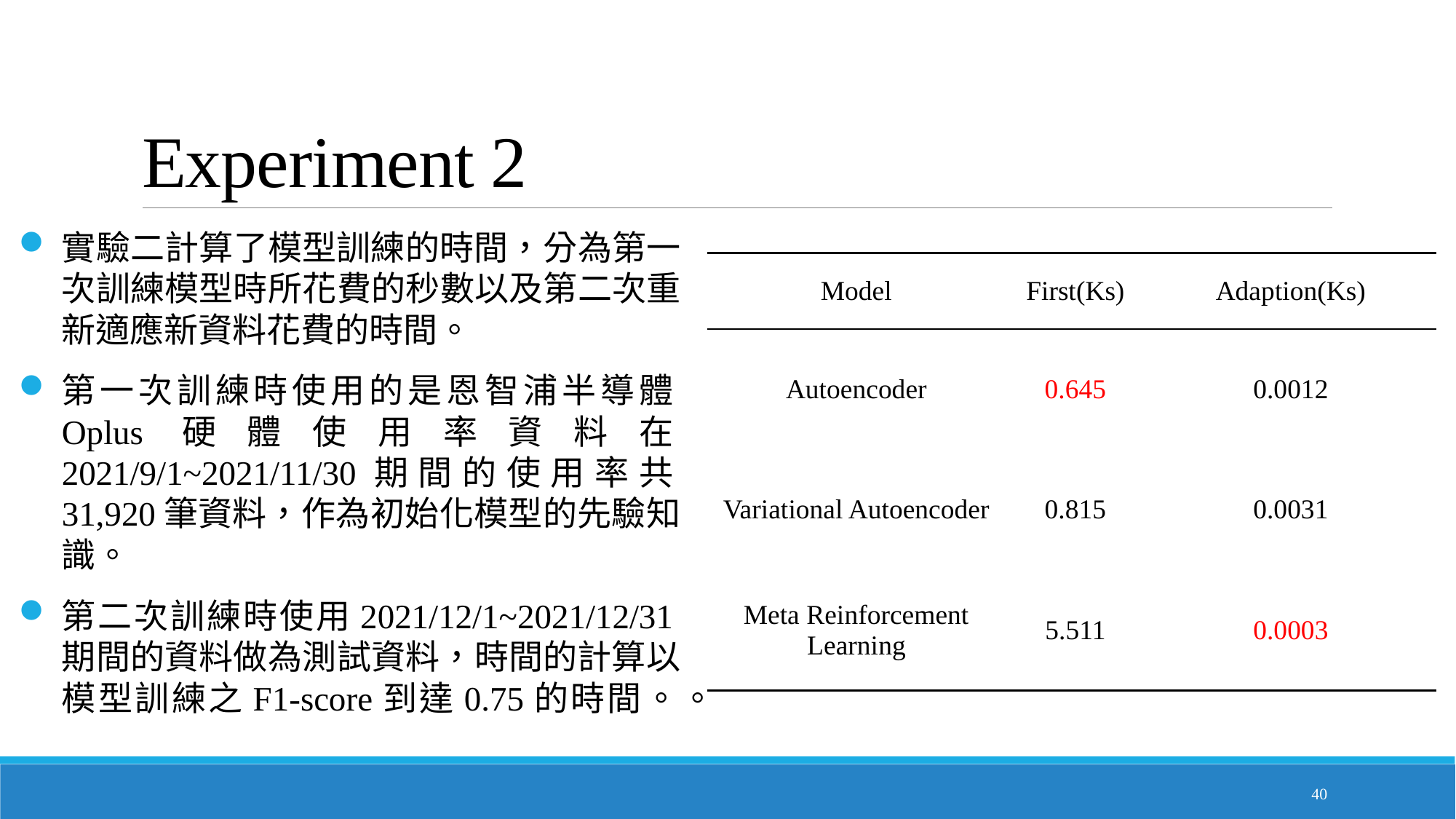

# Experiment 2
實驗二計算了模型訓練的時間，分為第一次訓練模型時所花費的秒數以及第二次重新適應新資料花費的時間。
第一次訓練時使用的是恩智浦半導體Oplus硬體使用率資料在2021/9/1~2021/11/30期間的使用率共31,920筆資料，作為初始化模型的先驗知識。
第二次訓練時使用2021/12/1~2021/12/31期間的資料做為測試資料，時間的計算以模型訓練之F1-score到達0.75的時間。。
| Model | First(Ks) | Adaption(Ks) |
| --- | --- | --- |
| Autoencoder | 0.645 | 0.0012 |
| Variational Autoencoder | 0.815 | 0.0031 |
| Meta Reinforcement Learning | 5.511 | 0.0003 |
40